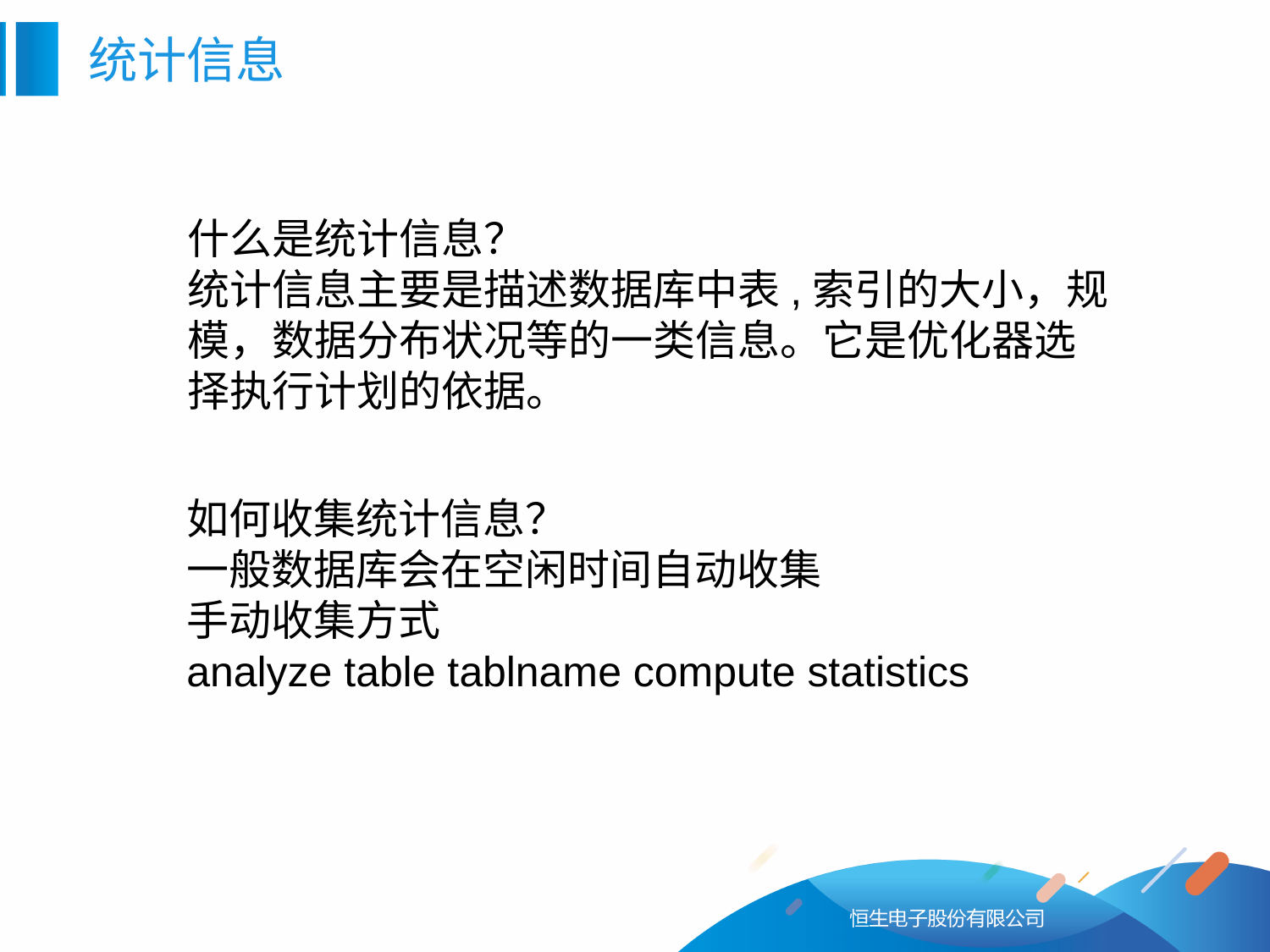

统计信息
什么是统计信息？
统计信息主要是描述数据库中表,索引的大小，规模，数据分布状况等的一类信息。它是优化器选择执行计划的依据。
如何收集统计信息？
一般数据库会在空闲时间自动收集
手动收集方式
analyze table tablname compute statistics